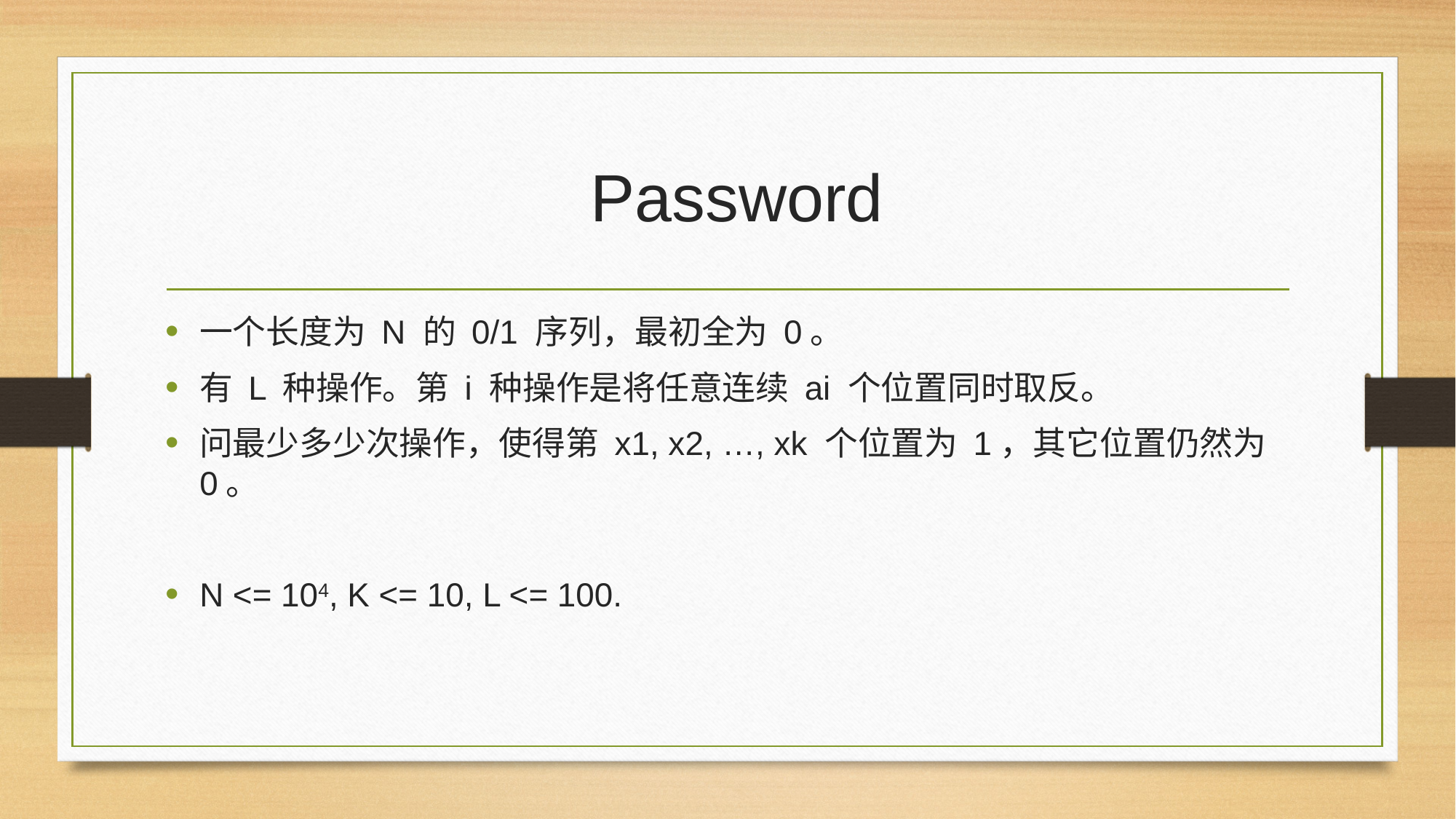

# Password
一个长度为 N 的 0/1 序列，最初全为 0。
有 L 种操作。第 i 种操作是将任意连续 ai 个位置同时取反。
问最少多少次操作，使得第 x1, x2, …, xk 个位置为 1，其它位置仍然为 0。

N <= 104, K <= 10, L <= 100.